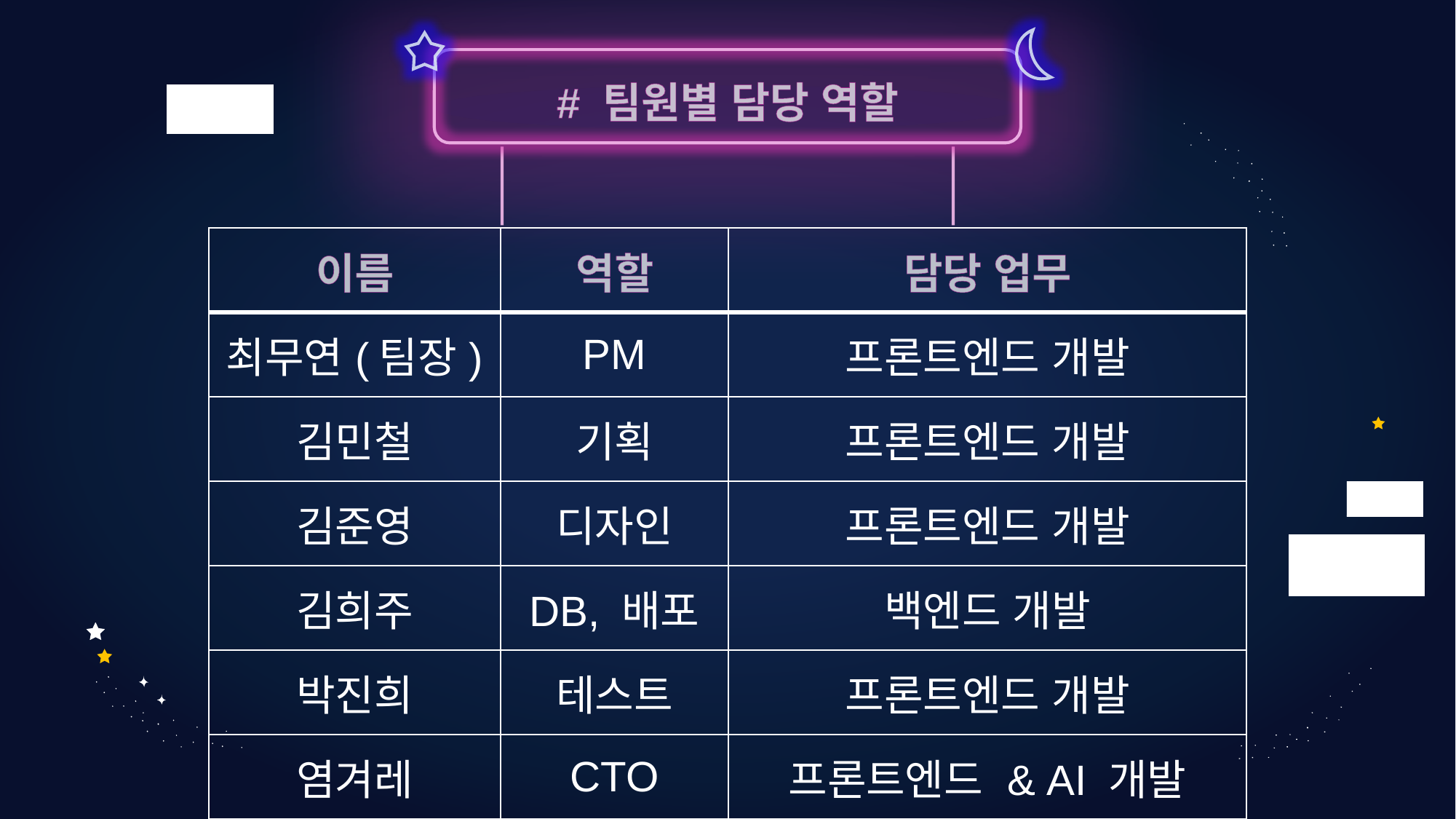

# 팀원별 담당 역할

| 이름 | 역할 | 담당 업무 |
| --- | --- | --- |
| 최무연(팀장) | PM | 프론트엔드 개발 |
| 김민철 | 기획 | 프론트엔드 개발 |
| 김준영 | 디자인 | 프론트엔드 개발 |
| 김희주 | DB, 배포 | 백엔드 개발 |
| 박진희 | 테스트 | 프론트엔드 개발 |
| 염겨레 | CTO | 프론트엔드 & AI 개발 |